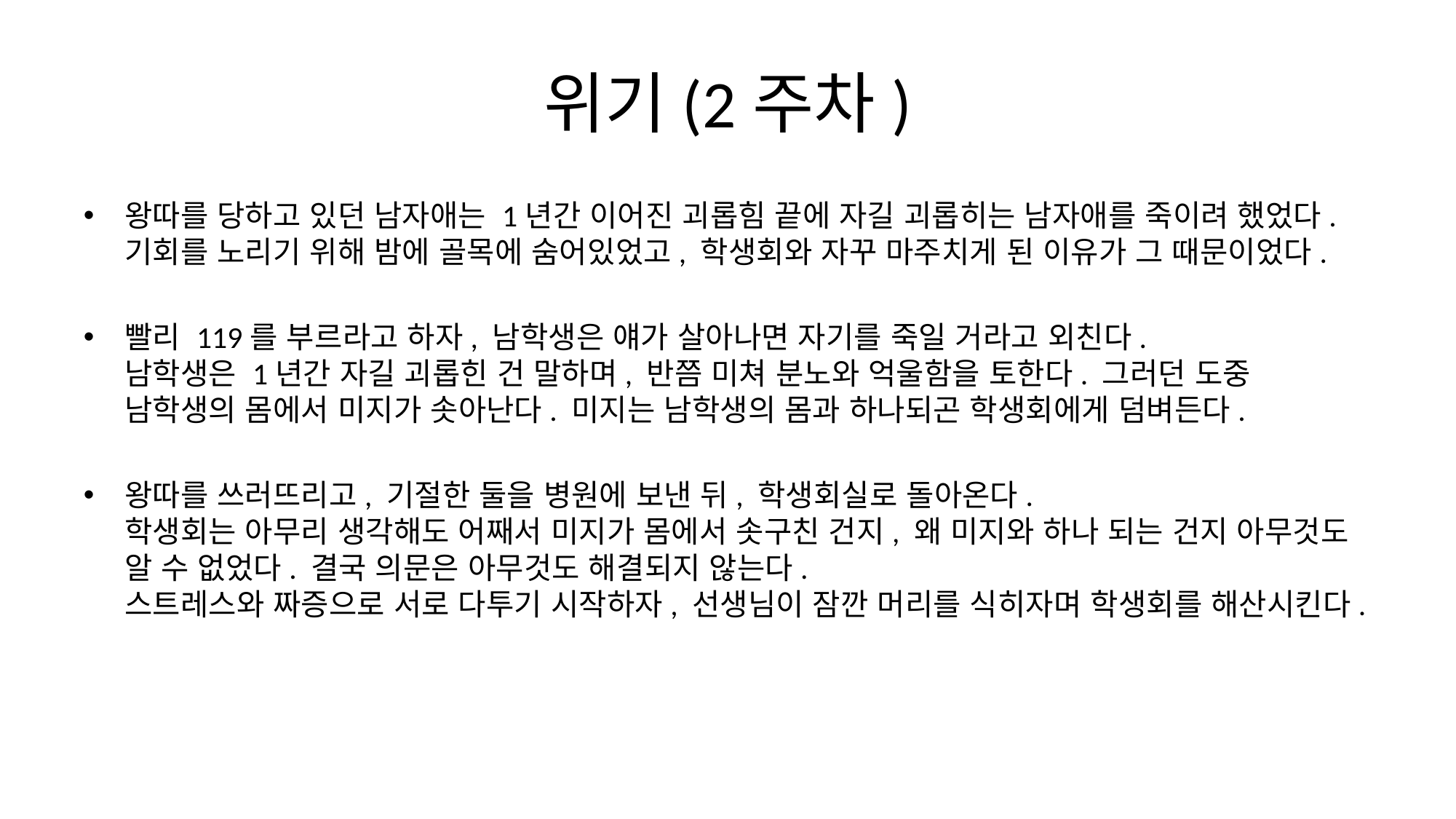

# 위기(2주차)
왕따를 당하고 있던 남자애는 1년간 이어진 괴롭힘 끝에 자길 괴롭히는 남자애를 죽이려 했었다. 기회를 노리기 위해 밤에 골목에 숨어있었고, 학생회와 자꾸 마주치게 된 이유가 그 때문이었다.

빨리 119를 부르라고 하자, 남학생은 얘가 살아나면 자기를 죽일 거라고 외친다.
남학생은 1년간 자길 괴롭힌 건 말하며, 반쯤 미쳐 분노와 억울함을 토한다. 그러던 도중
남학생의 몸에서 미지가 솟아난다. 미지는 남학생의 몸과 하나되곤 학생회에게 덤벼든다.

왕따를 쓰러뜨리고, 기절한 둘을 병원에 보낸 뒤, 학생회실로 돌아온다.
학생회는 아무리 생각해도 어째서 미지가 몸에서 솟구친 건지, 왜 미지와 하나 되는 건지 아무것도 알 수 없었다. 결국 의문은 아무것도 해결되지 않는다.
스트레스와 짜증으로 서로 다투기 시작하자, 선생님이 잠깐 머리를 식히자며 학생회를 해산시킨다.